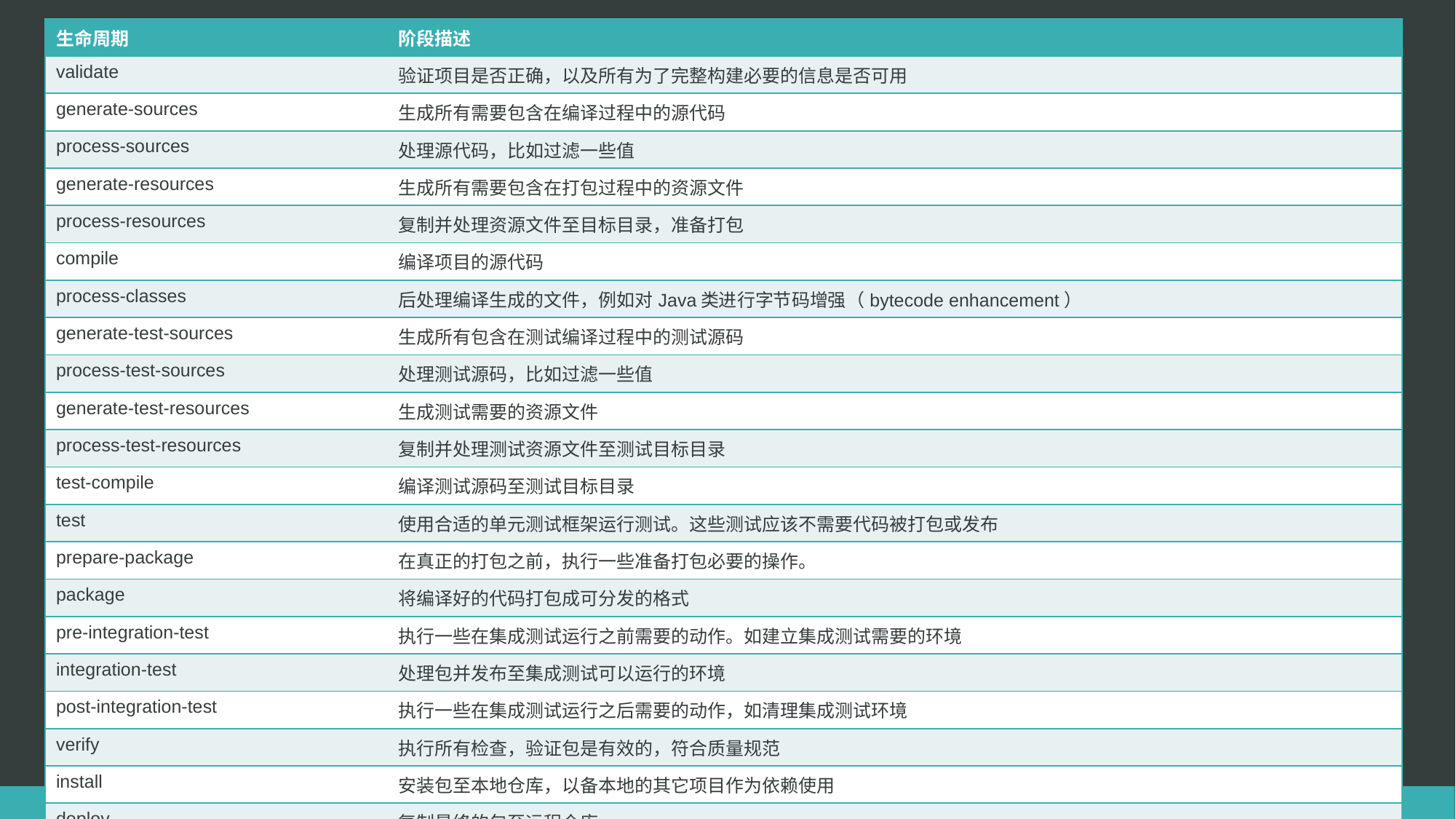

| 生命周期 | 阶段描述 |
| --- | --- |
| validate | 验证项目是否正确，以及所有为了完整构建必要的信息是否可用 |
| generate-sources | 生成所有需要包含在编译过程中的源代码 |
| process-sources | 处理源代码，比如过滤一些值 |
| generate-resources | 生成所有需要包含在打包过程中的资源文件 |
| process-resources | 复制并处理资源文件至目标目录，准备打包 |
| compile | 编译项目的源代码 |
| process-classes | 后处理编译生成的文件，例如对Java类进行字节码增强（bytecode enhancement） |
| generate-test-sources | 生成所有包含在测试编译过程中的测试源码 |
| process-test-sources | 处理测试源码，比如过滤一些值 |
| generate-test-resources | 生成测试需要的资源文件 |
| process-test-resources | 复制并处理测试资源文件至测试目标目录 |
| test-compile | 编译测试源码至测试目标目录 |
| test | 使用合适的单元测试框架运行测试。这些测试应该不需要代码被打包或发布 |
| prepare-package | 在真正的打包之前，执行一些准备打包必要的操作。 |
| package | 将编译好的代码打包成可分发的格式 |
| pre-integration-test | 执行一些在集成测试运行之前需要的动作。如建立集成测试需要的环境 |
| integration-test | 处理包并发布至集成测试可以运行的环境 |
| post-integration-test | 执行一些在集成测试运行之后需要的动作，如清理集成测试环境 |
| verify | 执行所有检查，验证包是有效的，符合质量规范 |
| install | 安装包至本地仓库，以备本地的其它项目作为依赖使用 |
| deploy | 复制最终的包至远程仓库 |